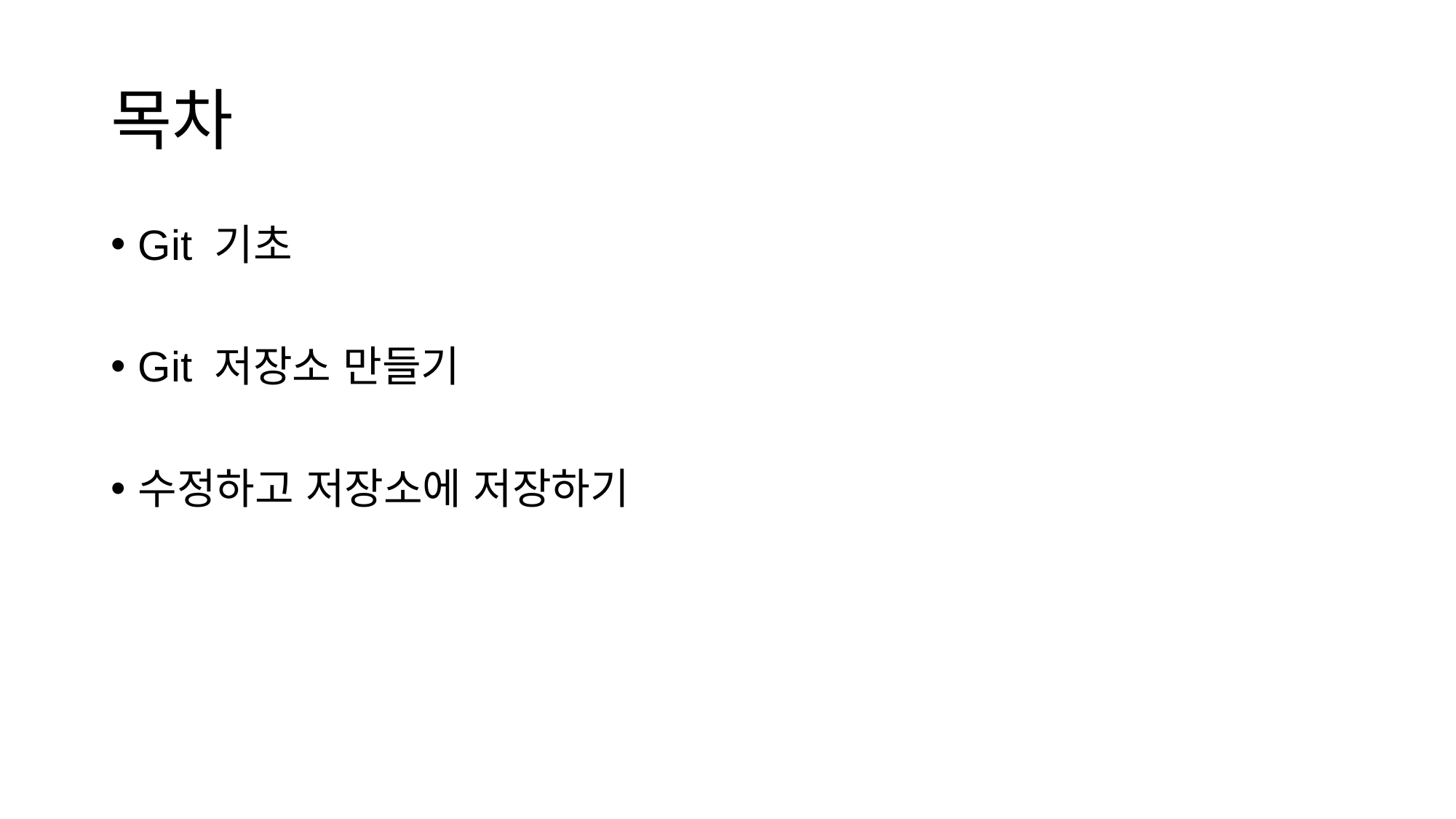

# 목차
Git 기초

Git 저장소 만들기

수정하고 저장소에 저장하기